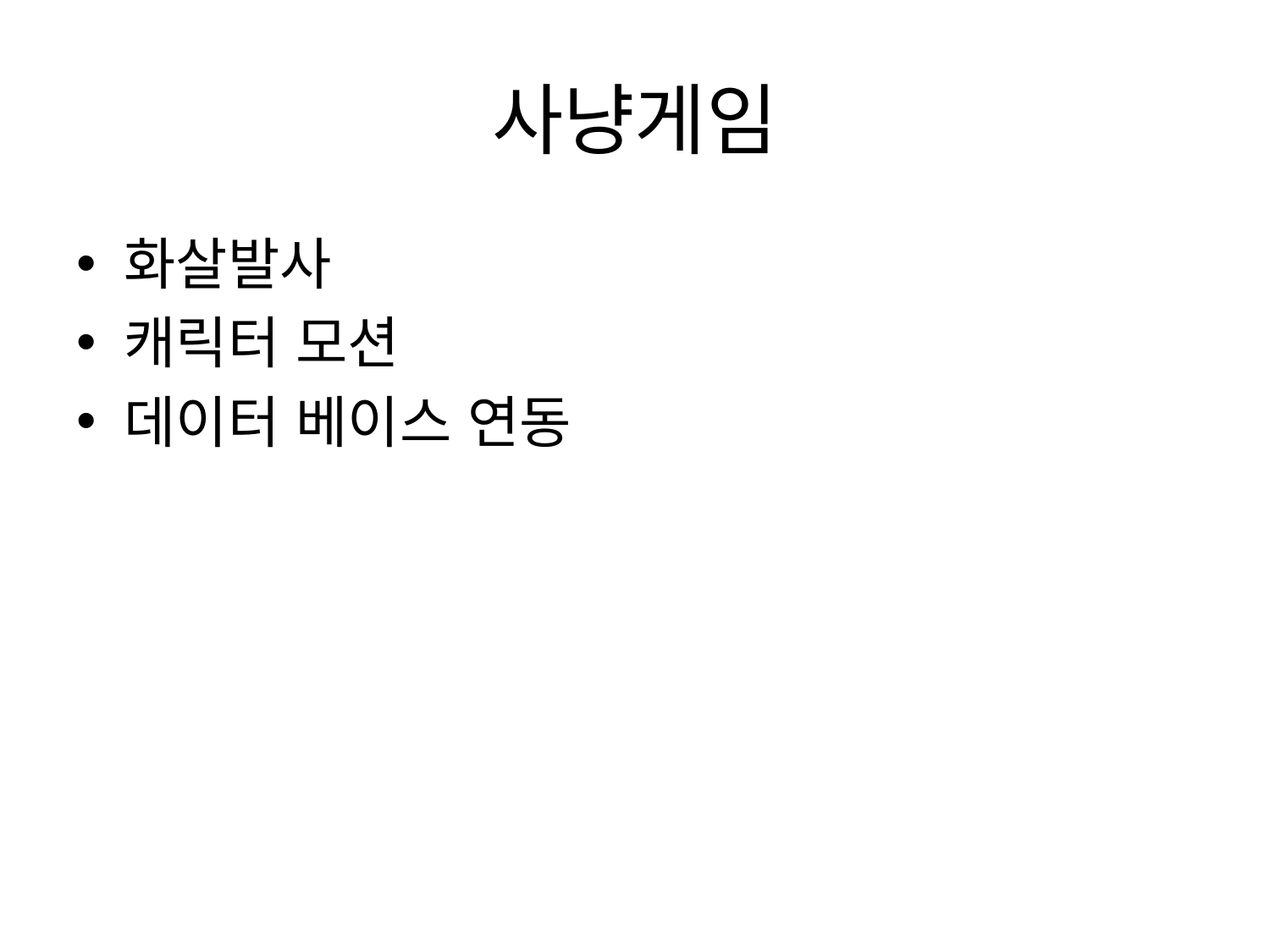

# 사냥게임
화살발사
캐릭터 모션
데이터 베이스 연동